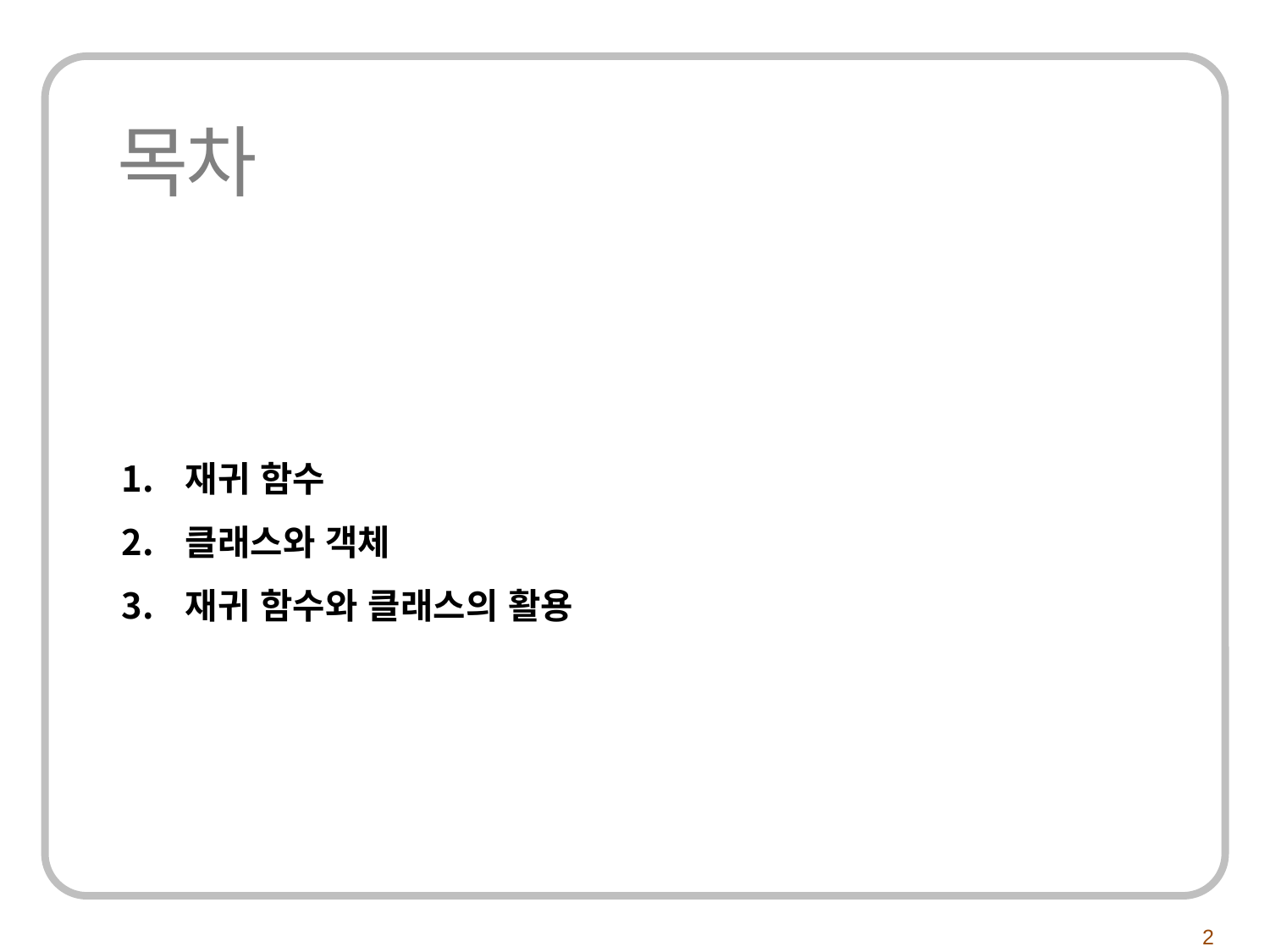

재귀 함수
클래스와 객체
재귀 함수와 클래스의 활용